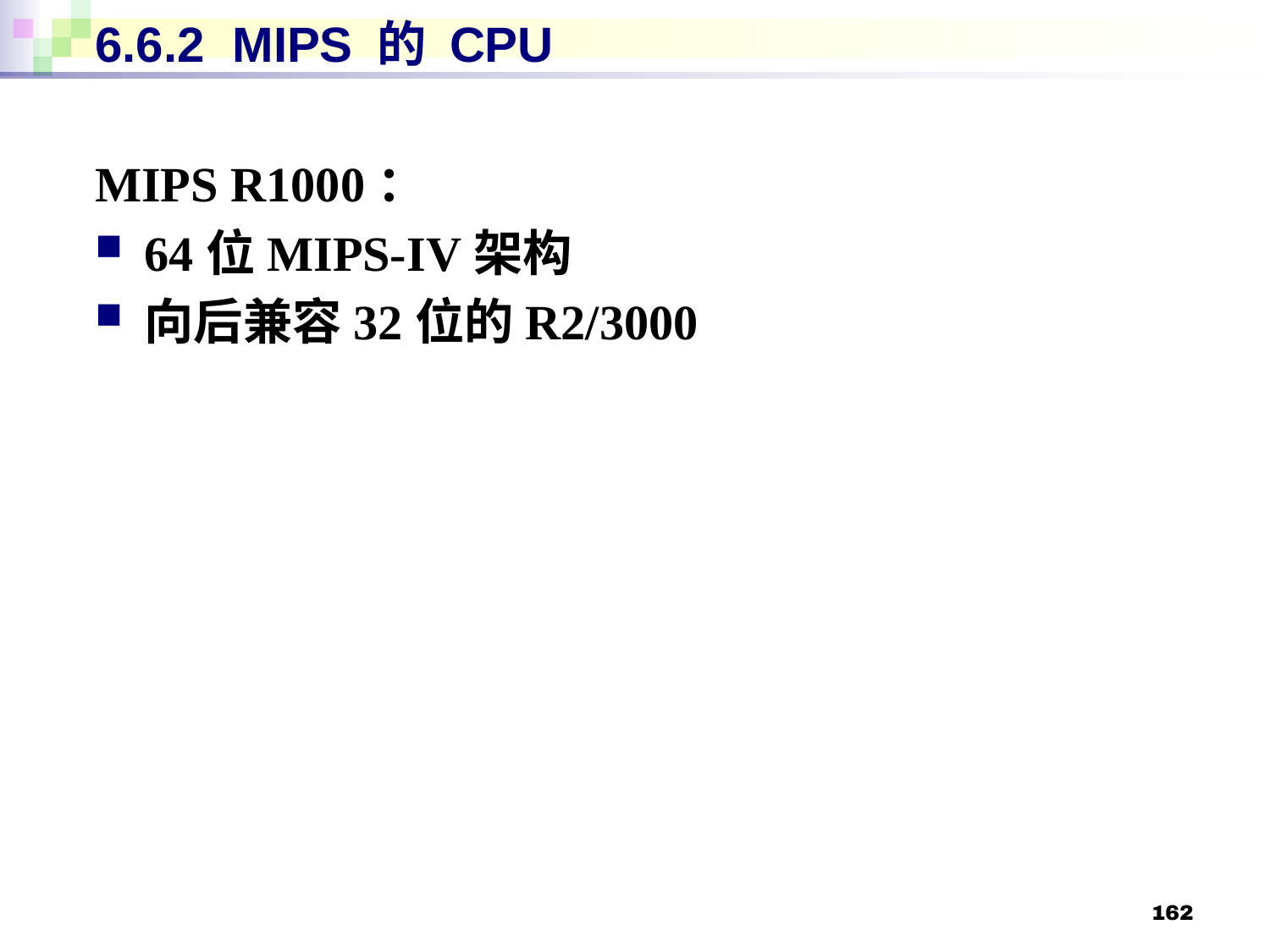

# 6.6.2  MIPS 的 CPU
MIPS R1000：
64位MIPS-IV架构
向后兼容32位的R2/3000
162